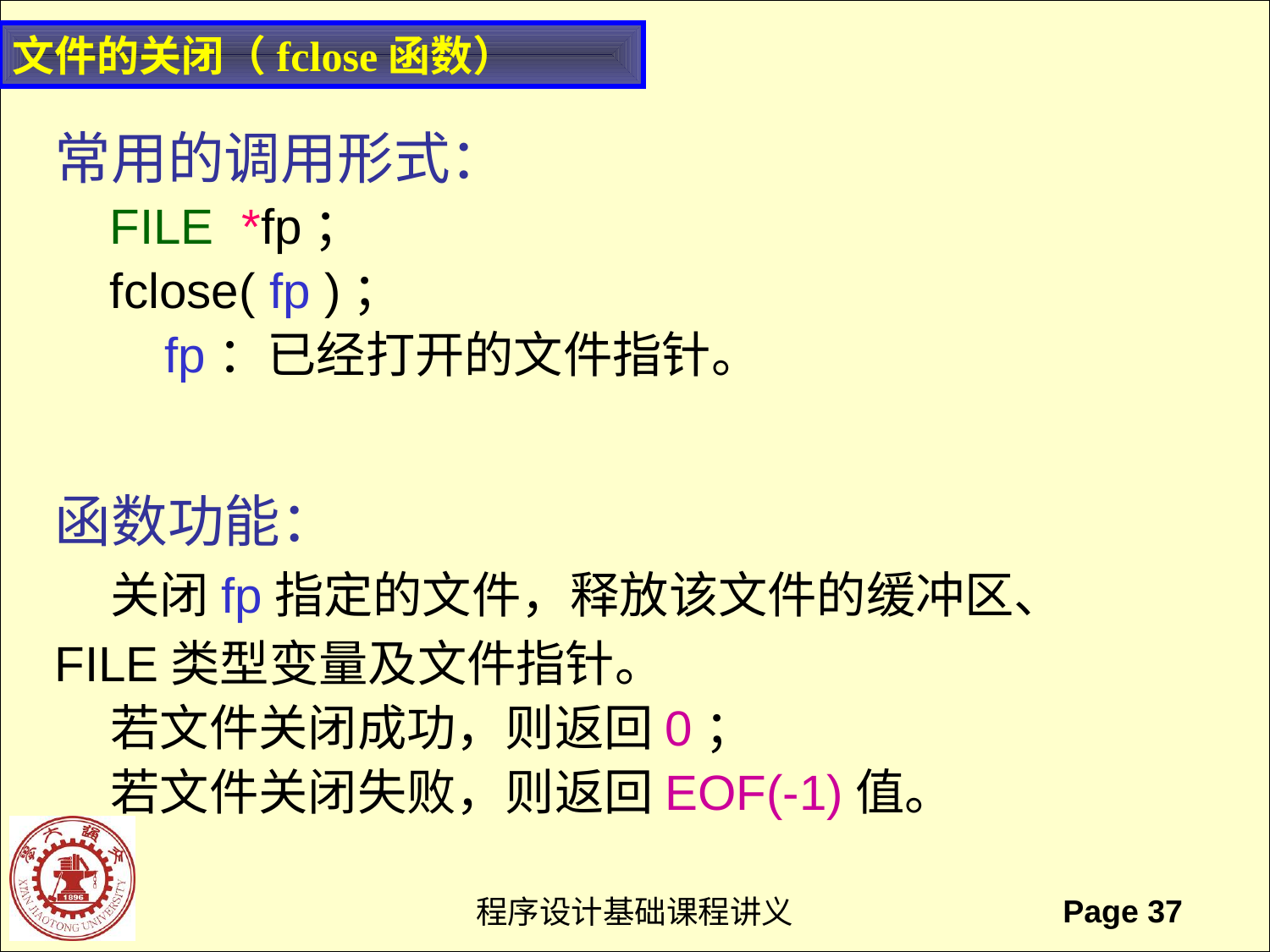

文件的关闭（fclose函数）
常用的调用形式：
    FILE  *fp；
    fclose( fp )；
        fp：已经打开的文件指针。
函数功能：
    关闭fp指定的文件，释放该文件的缓冲区、
FILE类型变量及文件指针。
    若文件关闭成功，则返回0；
    若文件关闭失败，则返回EOF(-1)值。